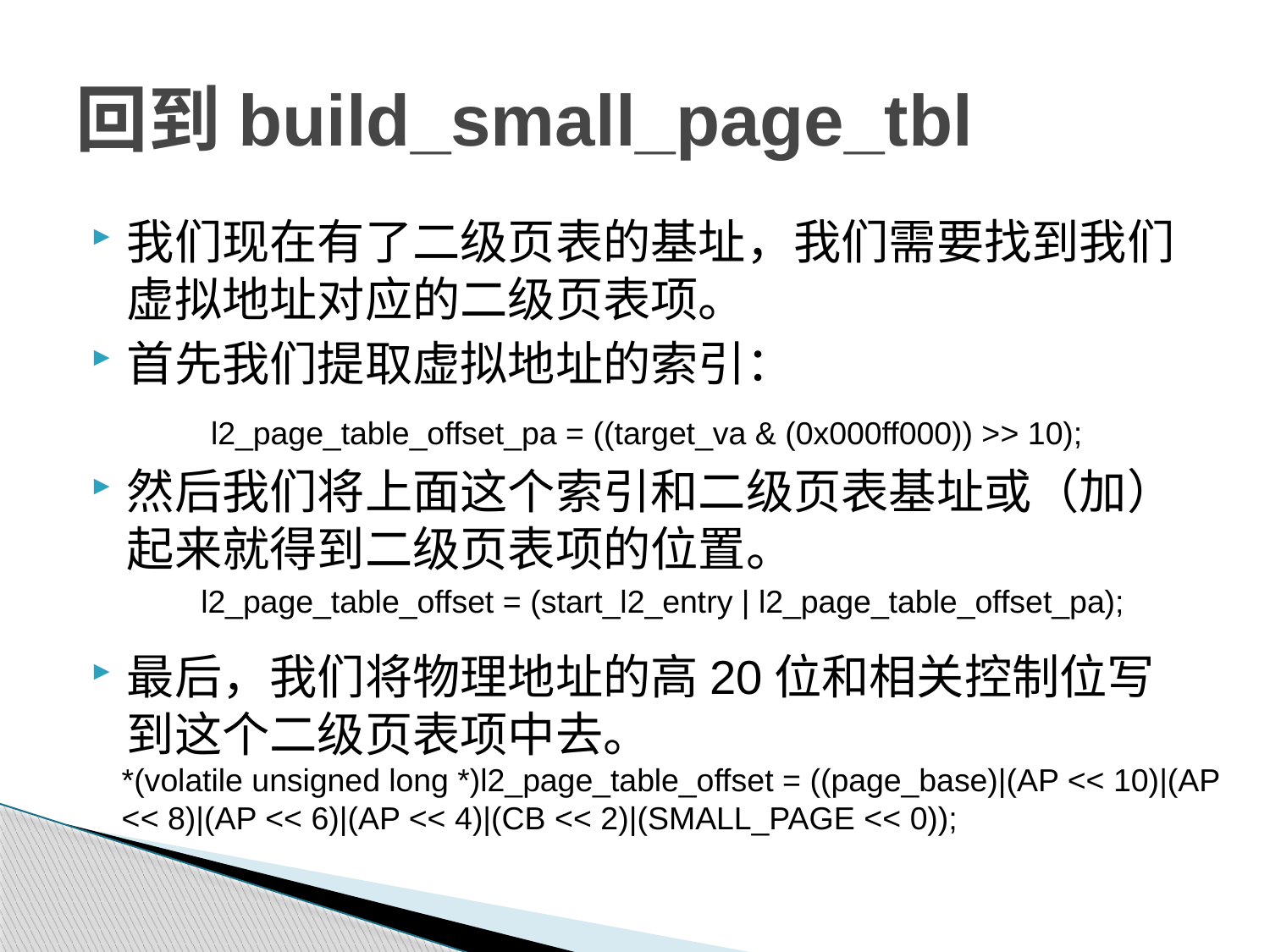

# 回到build_small_page_tbl
我们现在有了二级页表的基址，我们需要找到我们虚拟地址对应的二级页表项。
首先我们提取虚拟地址的索引：

然后我们将上面这个索引和二级页表基址或（加）起来就得到二级页表项的位置。

最后，我们将物理地址的高20位和相关控制位写到这个二级页表项中去。

l2_page_table_offset_pa = ((target_va & (0x000ff000)) >> 10);
l2_page_table_offset = (start_l2_entry | l2_page_table_offset_pa);
*(volatile unsigned long *)l2_page_table_offset = ((page_base)|(AP << 10)|(AP << 8)|(AP << 6)|(AP << 4)|(CB << 2)|(SMALL_PAGE << 0));